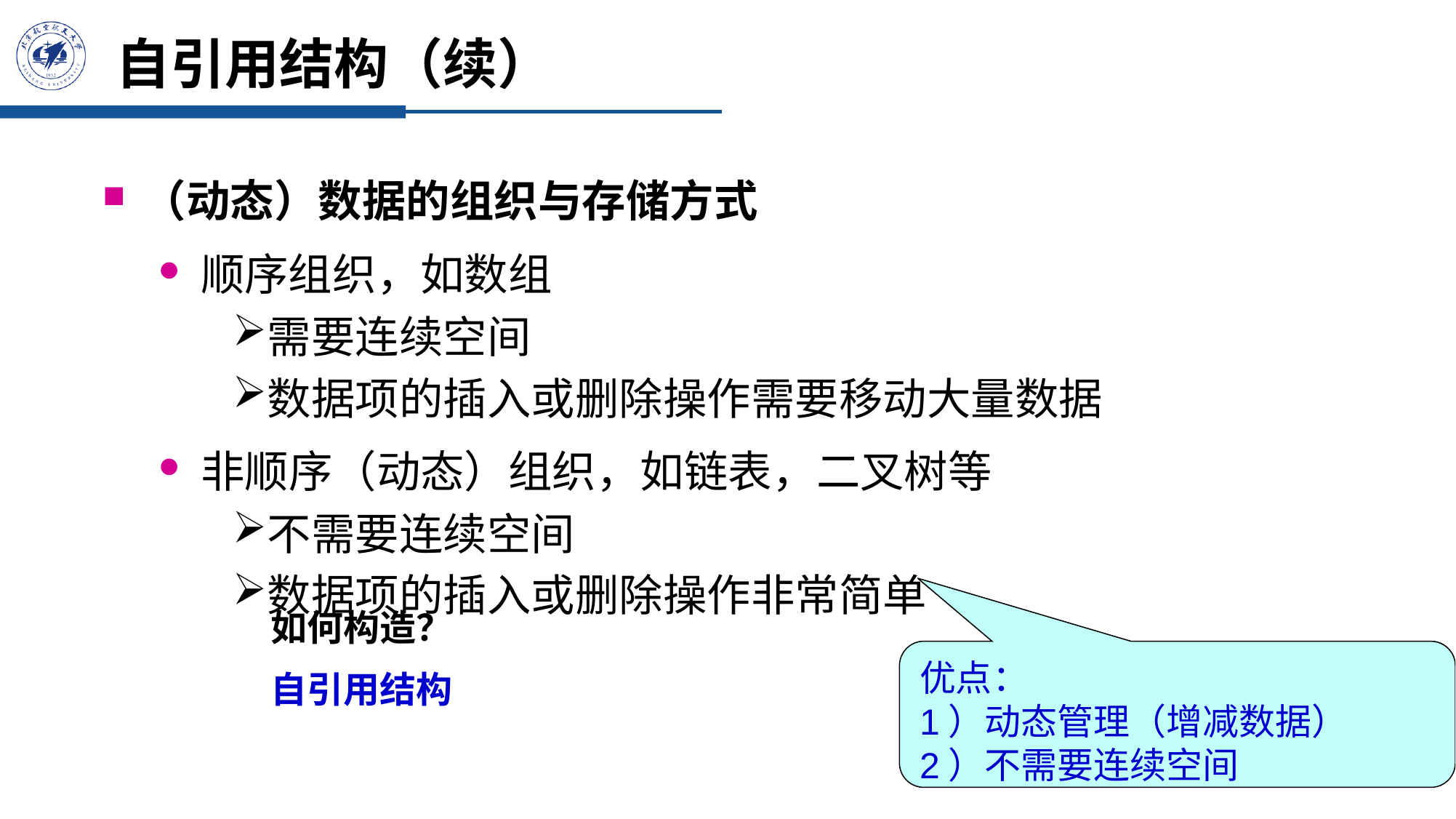

# 自引用结构（续）
（动态）数据的组织与存储方式
顺序组织，如数组
需要连续空间
数据项的插入或删除操作需要移动大量数据
非顺序（动态）组织，如链表，二叉树等
不需要连续空间
数据项的插入或删除操作非常简单
如何构造？
自引用结构
优点：
1）动态管理（增减数据）
2）不需要连续空间
131